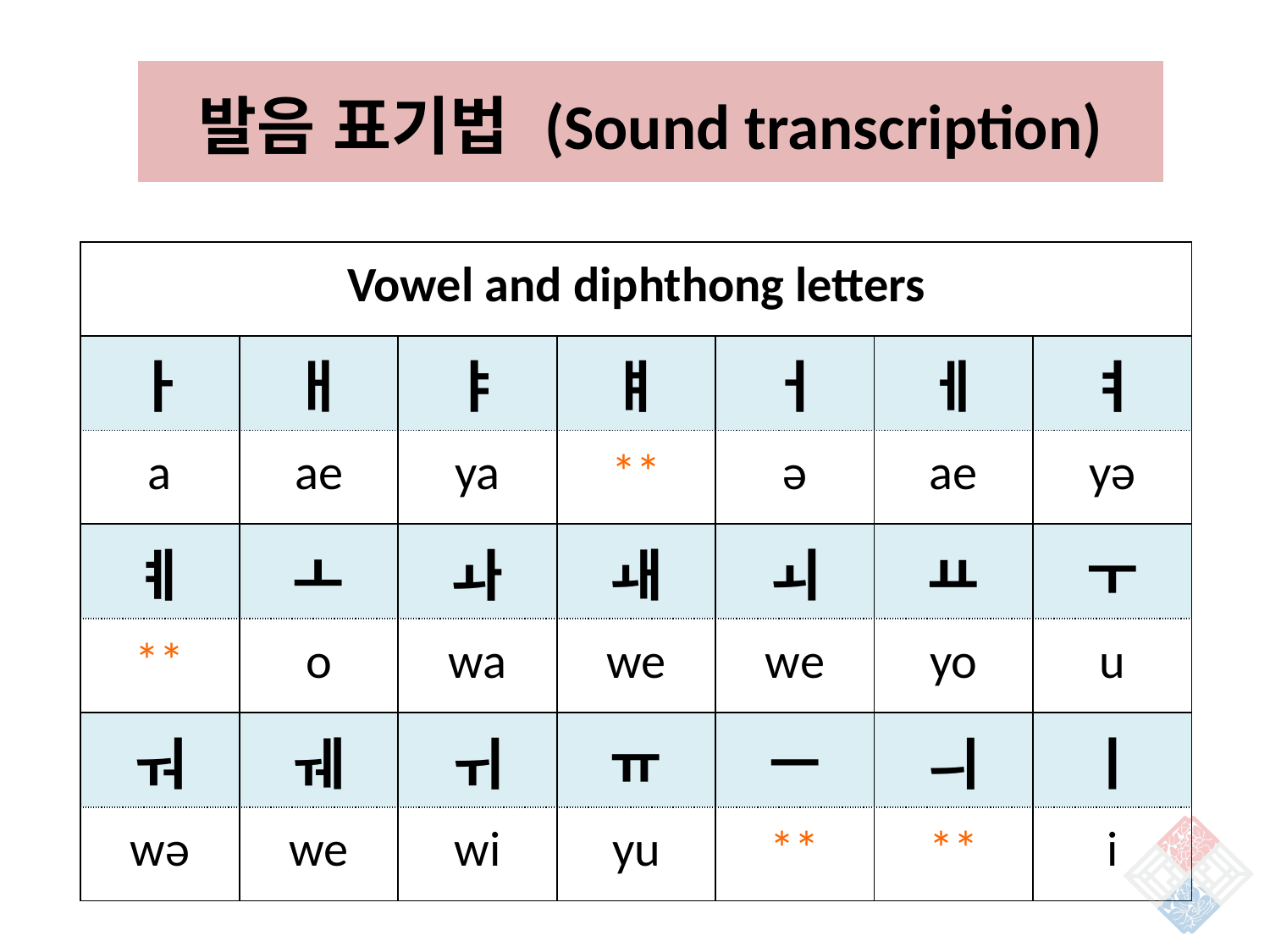

| 발음 표기법 (Sound transcription) |
| --- |
| Vowel and diphthong letters |  |  |  |  |  |  |
| --- | --- | --- | --- | --- | --- | --- |
| ㅏ | ㅐ | ㅑ | ㅒ | ㅓ | ㅔ | ㅕ |
| a | ae | ya | \*\* | ə | ae | yə |
| ㅖ | ㅗ | ㅘ | ㅙ | ㅚ | ㅛ | ㅜ |
| \*\* | o | wa | we | we | yo | u |
| ㅝ | ㅞ | ㅟ | ㅠ | ㅡ | ㅢ | ㅣ |
| wə | we | wi | yu | \*\* | \*\* | i |